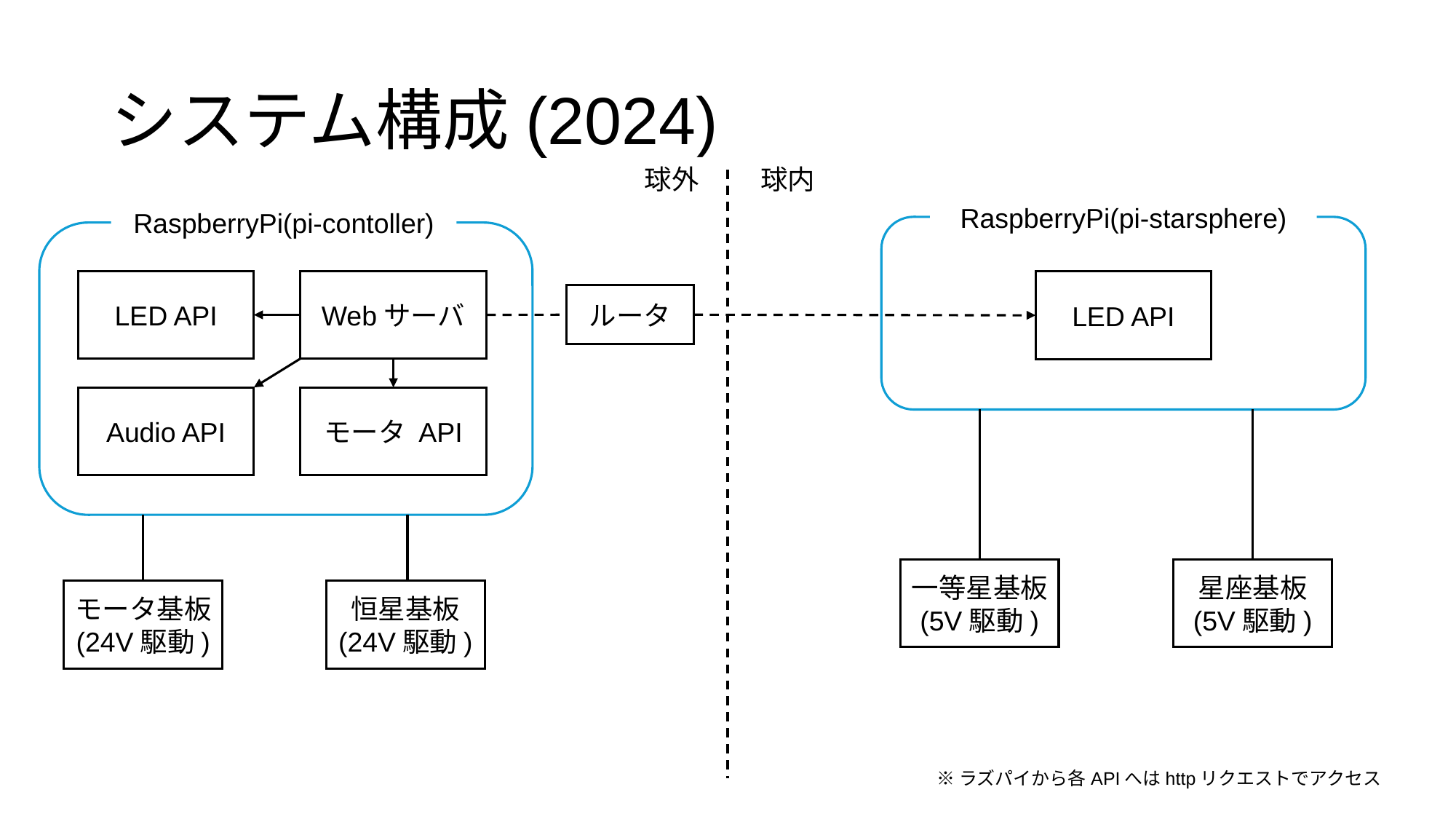

# システム構成(2024)
球外
球内
RaspberryPi(pi-starsphere)
RaspberryPi(pi-contoller)

Webサーバ
LED API
LED API
ルータ
Audio API
モータ API
一等星基板
(5V駆動)
星座基板
(5V駆動)
モータ基板
(24V駆動)
恒星基板
(24V駆動)
※ラズパイから各APIへはhttpリクエストでアクセス